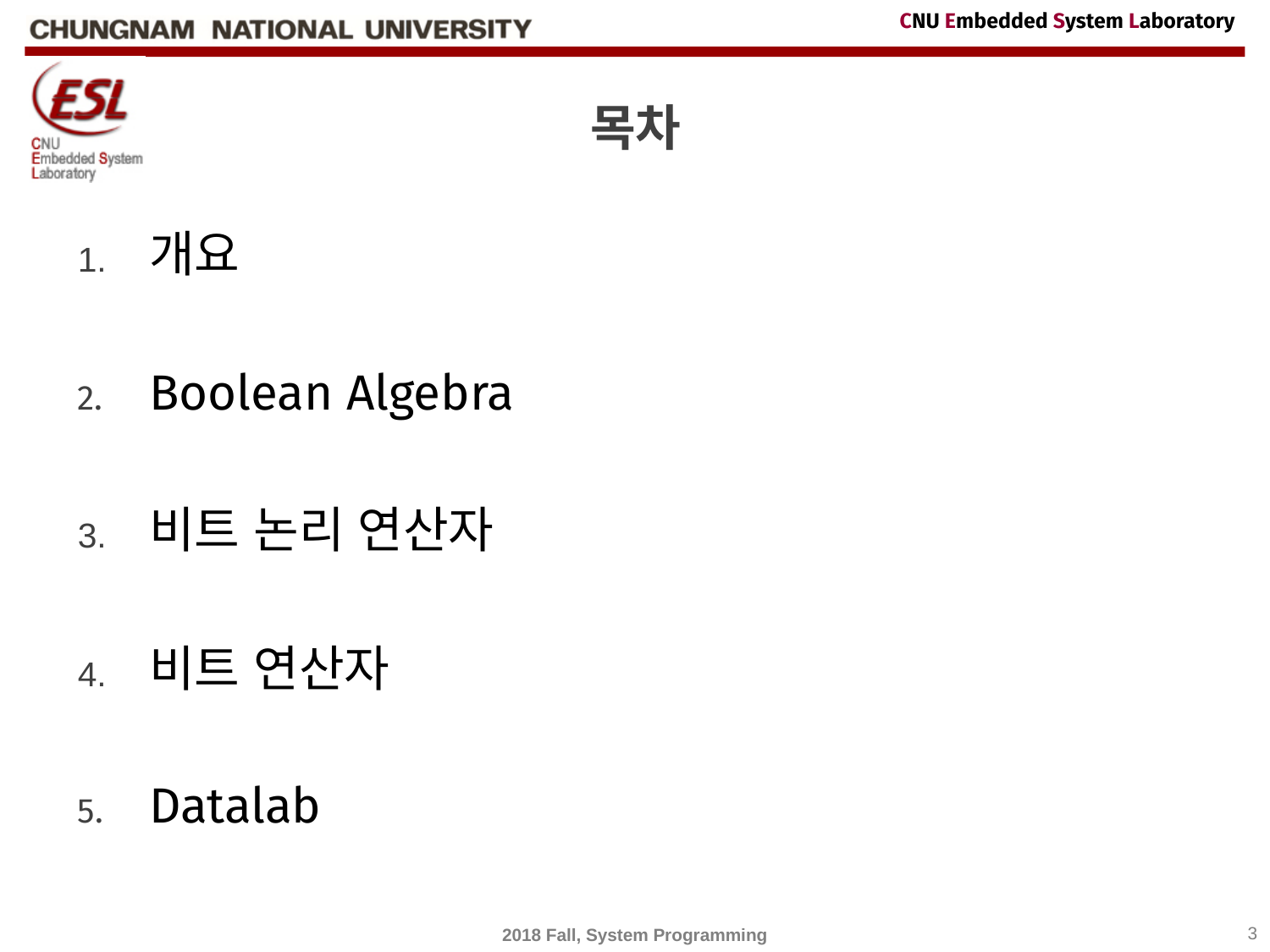

# 목차
개요

Boolean Algebra

비트 논리 연산자

비트 연산자

Datalab

2018 Fall, System Programming
3